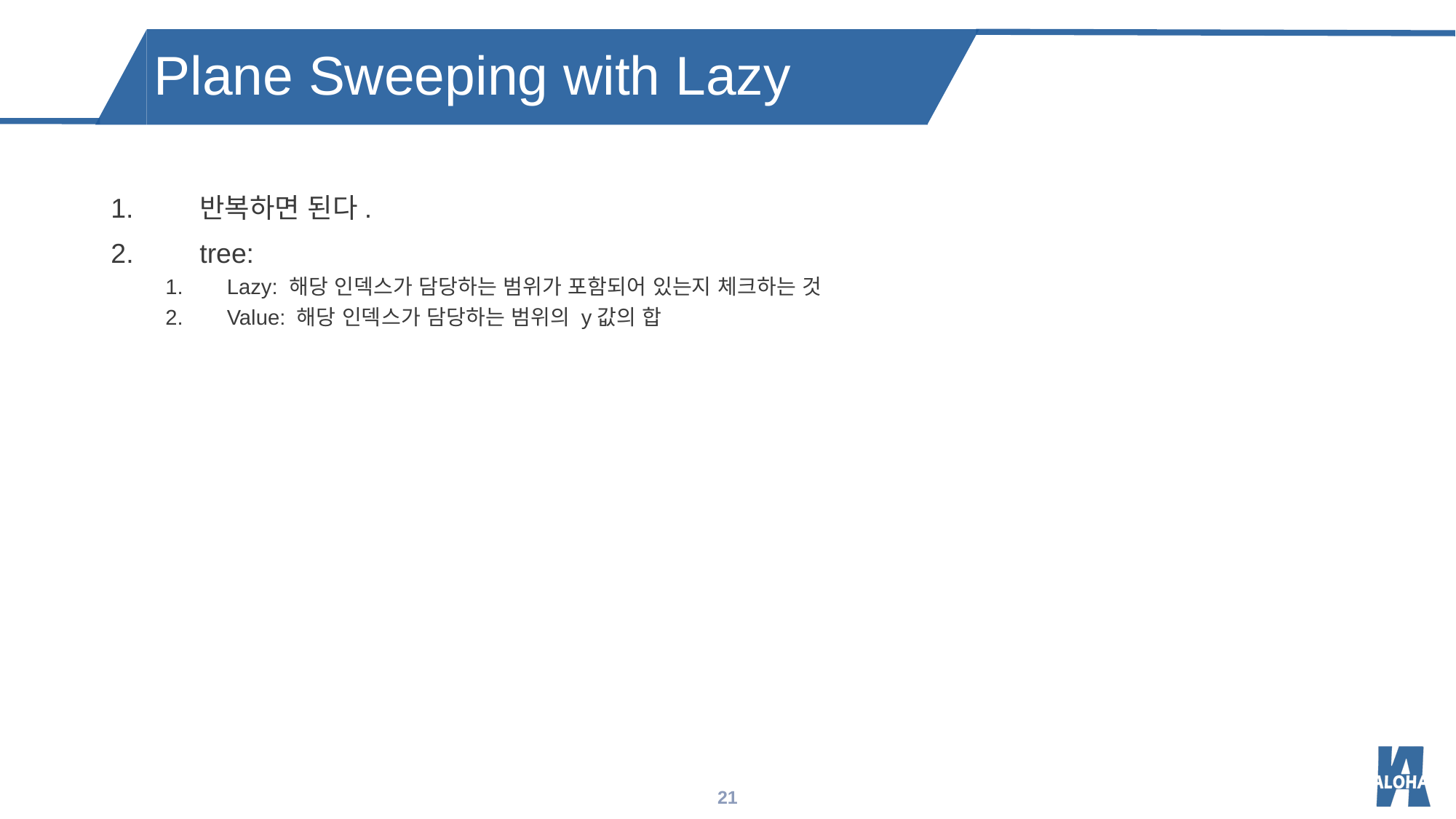

Plane Sweeping with Lazy
반복하면 된다.
tree:
Lazy: 해당 인덱스가 담당하는 범위가 포함되어 있는지 체크하는 것
Value: 해당 인덱스가 담당하는 범위의 y값의 합
21